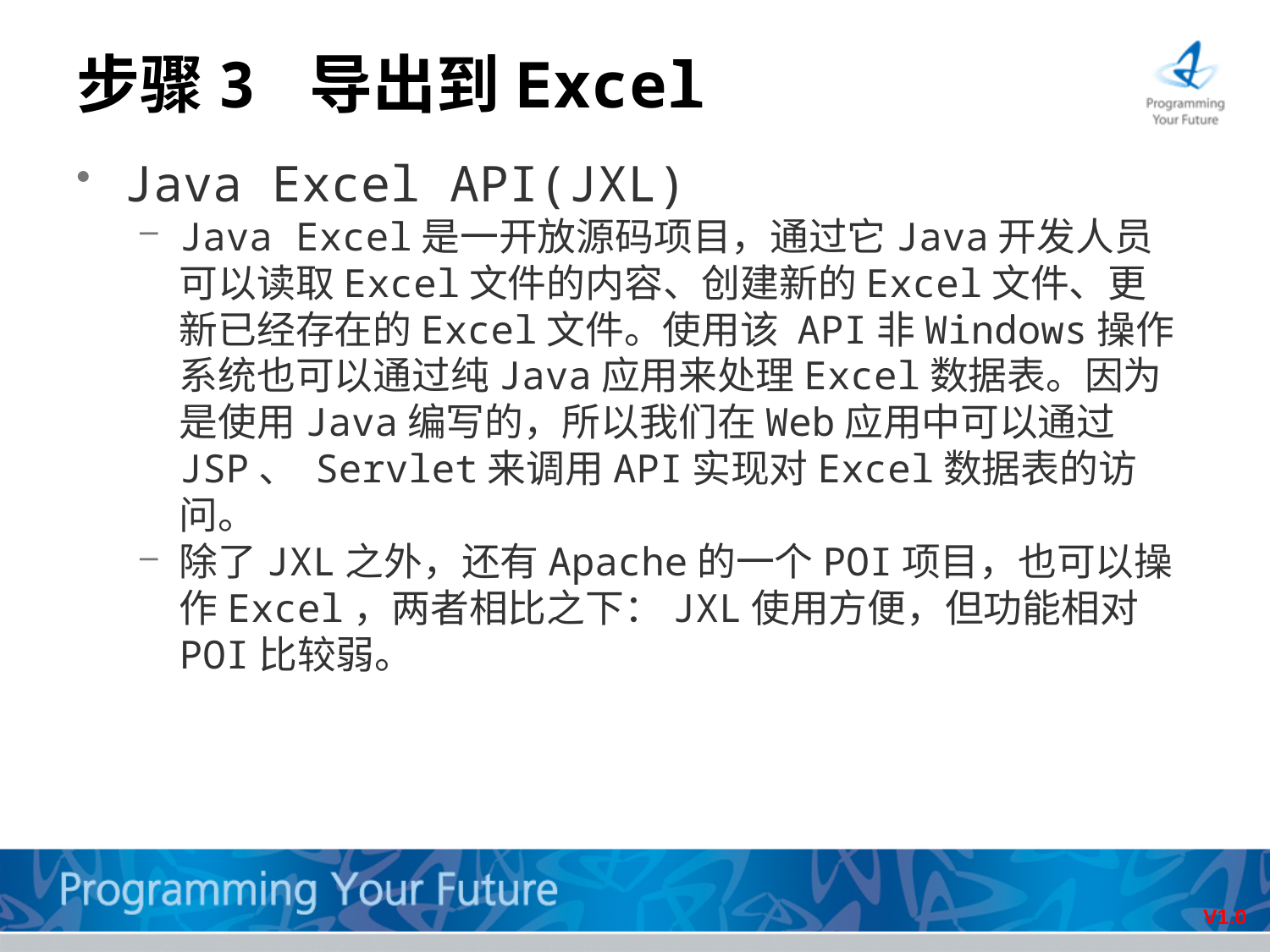

# 步骤3 导出到Excel
Java Excel API(JXL)
Java Excel是一开放源码项目，通过它Java开发人员可以读取Excel文件的内容、创建新的Excel文件、更新已经存在的Excel文件。使用该 API非Windows操作系统也可以通过纯Java应用来处理Excel数据表。因为是使用Java编写的，所以我们在Web应用中可以通过JSP、 Servlet来调用API实现对Excel数据表的访问。
除了JXL之外，还有Apache的一个POI项目，也可以操作Excel，两者相比之下：JXL使用方便，但功能相对POI比较弱。